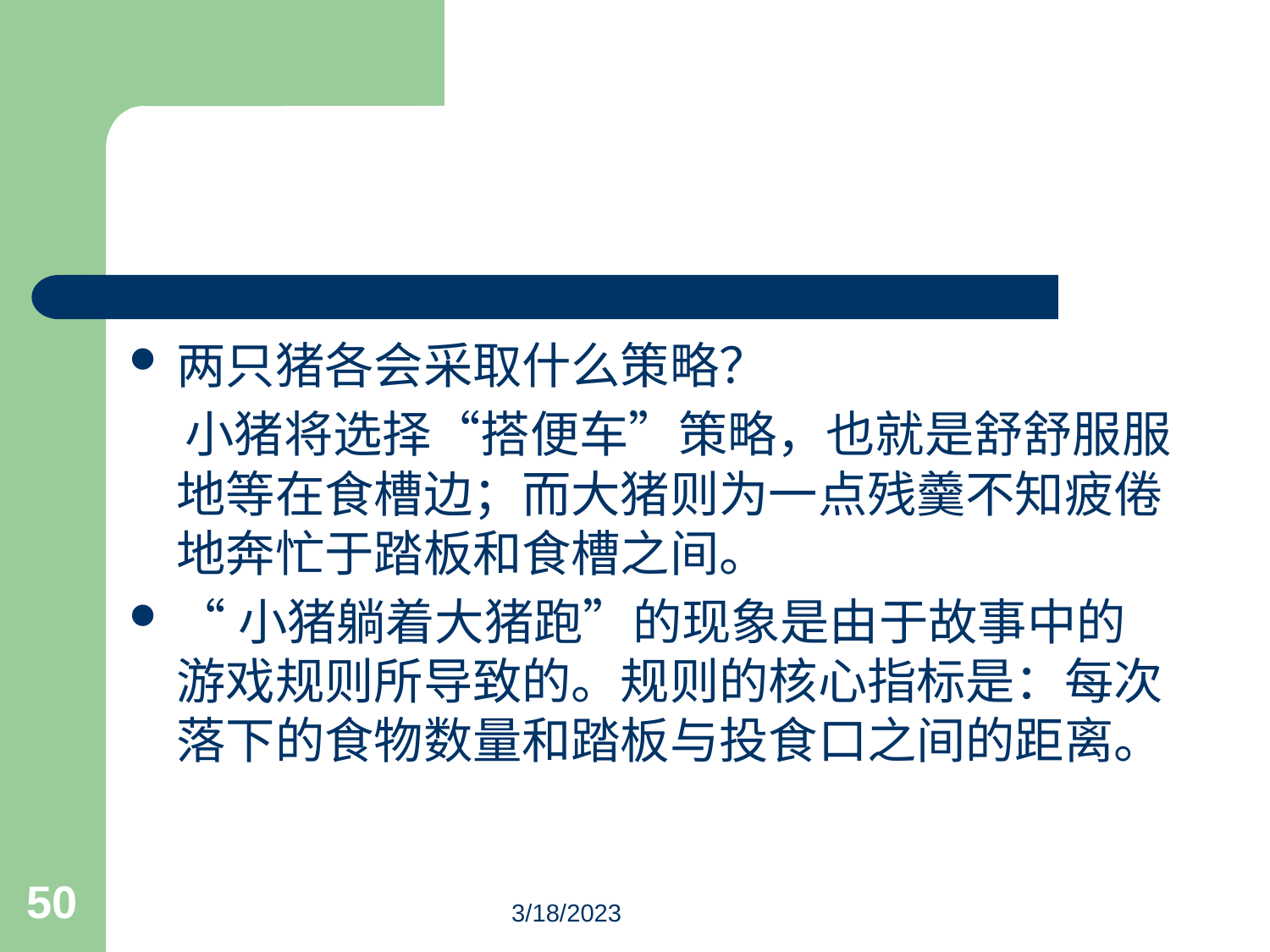

#
两只猪各会采取什么策略？
    小猪将选择“搭便车”策略，也就是舒舒服服地等在食槽边；而大猪则为一点残羹不知疲倦地奔忙于踏板和食槽之间。
“小猪躺着大猪跑”的现象是由于故事中的游戏规则所导致的。规则的核心指标是：每次落下的食物数量和踏板与投食口之间的距离。
50
3/18/2023